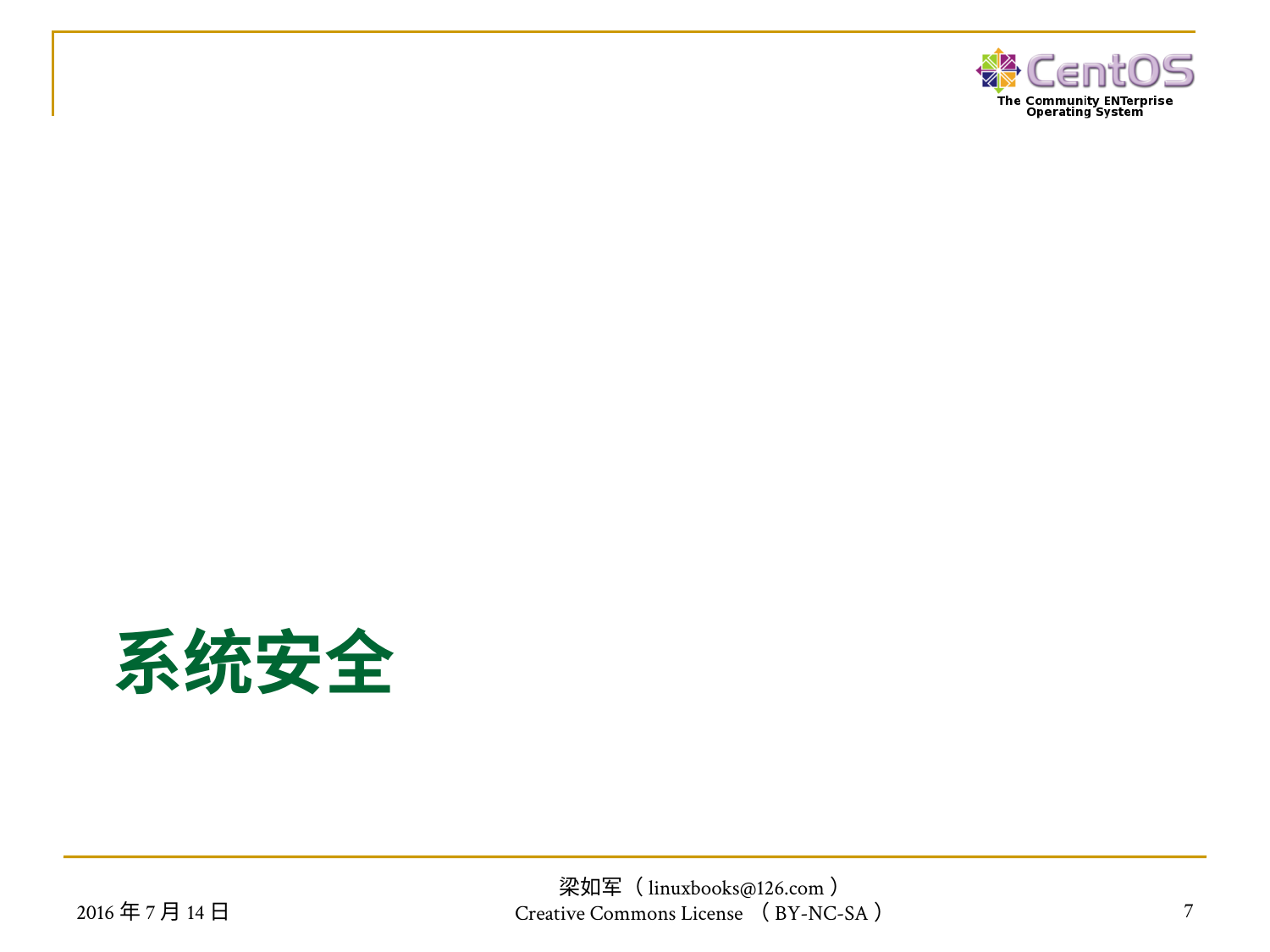

# 系统安全
2016年7月14日
7
梁如军（linuxbooks@126.com）
Creative Commons License（BY-NC-SA）